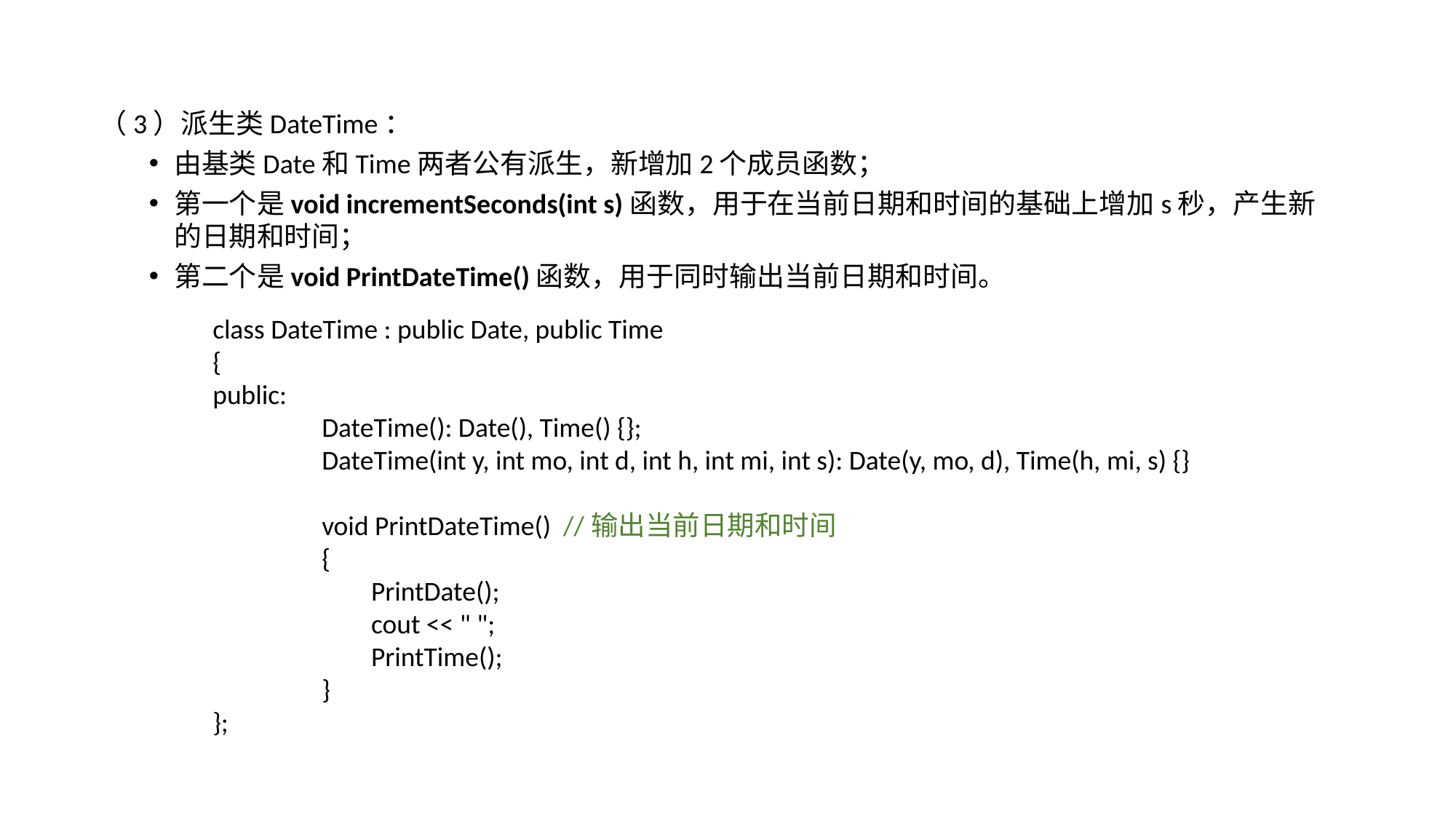

（3）派生类DateTime：
由基类Date和Time两者公有派生，新增加2个成员函数；
第一个是void incrementSeconds(int s)函数，用于在当前日期和时间的基础上增加s秒，产生新的日期和时间；
第二个是void PrintDateTime()函数，用于同时输出当前日期和时间。

class DateTime : public Date, public Time
{
public:
	DateTime(): Date(), Time() {};
    	DateTime(int y, int mo, int d, int h, int mi, int s): Date(y, mo, d), Time(h, mi, s) {}

	void PrintDateTime()  //输出当前日期和时间
    	{
        	        PrintDate();
        	        cout << " ";
        	        PrintTime();
    	}
};